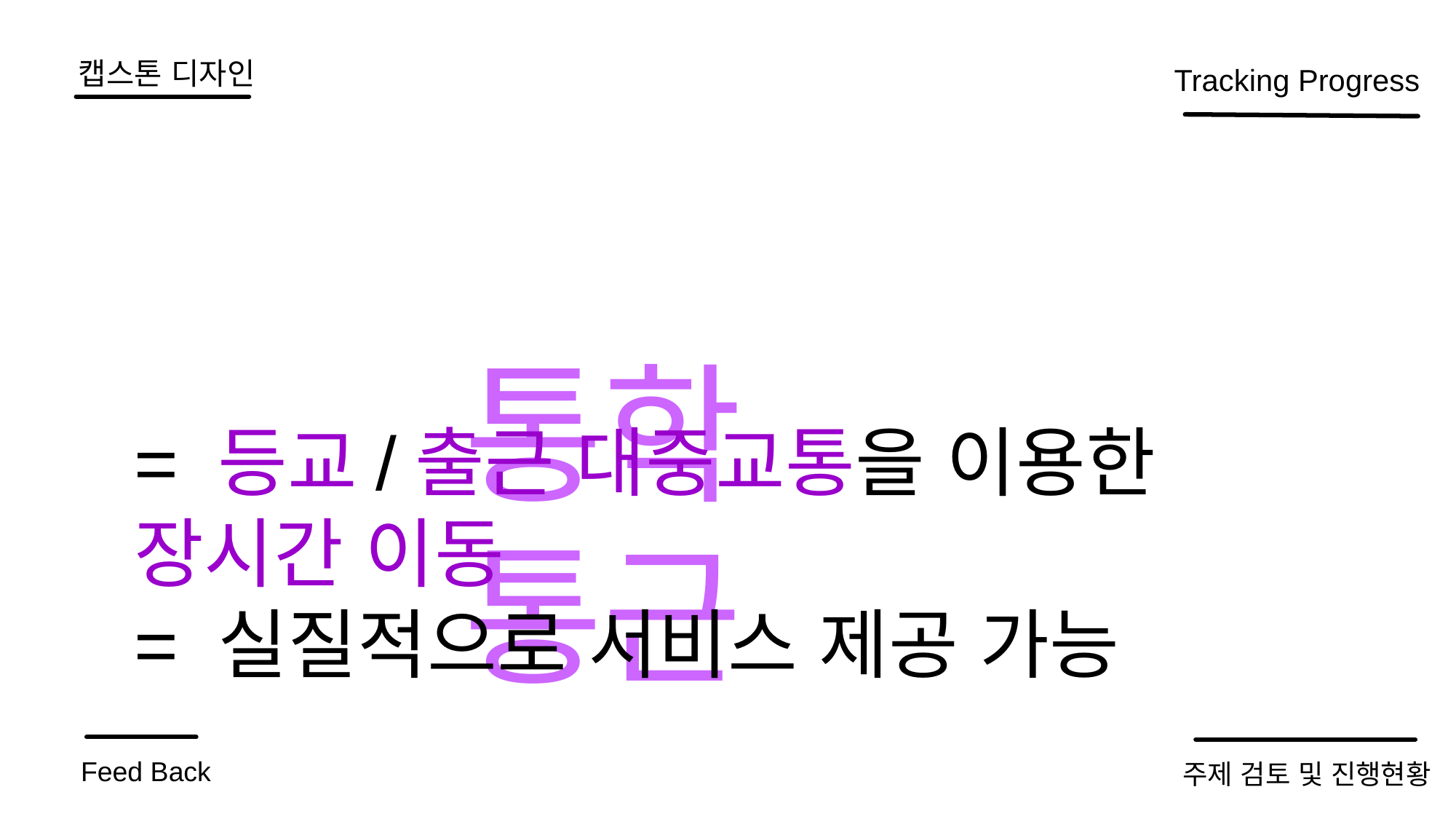

# 캡스톤 디자인
Tracking Progress
통학 통근

= 등교/출근 대중교통을 이용한 장시간 이동
= 실질적으로 서비스 제공 가능
Feed Back
주제 검토 및 진행현황